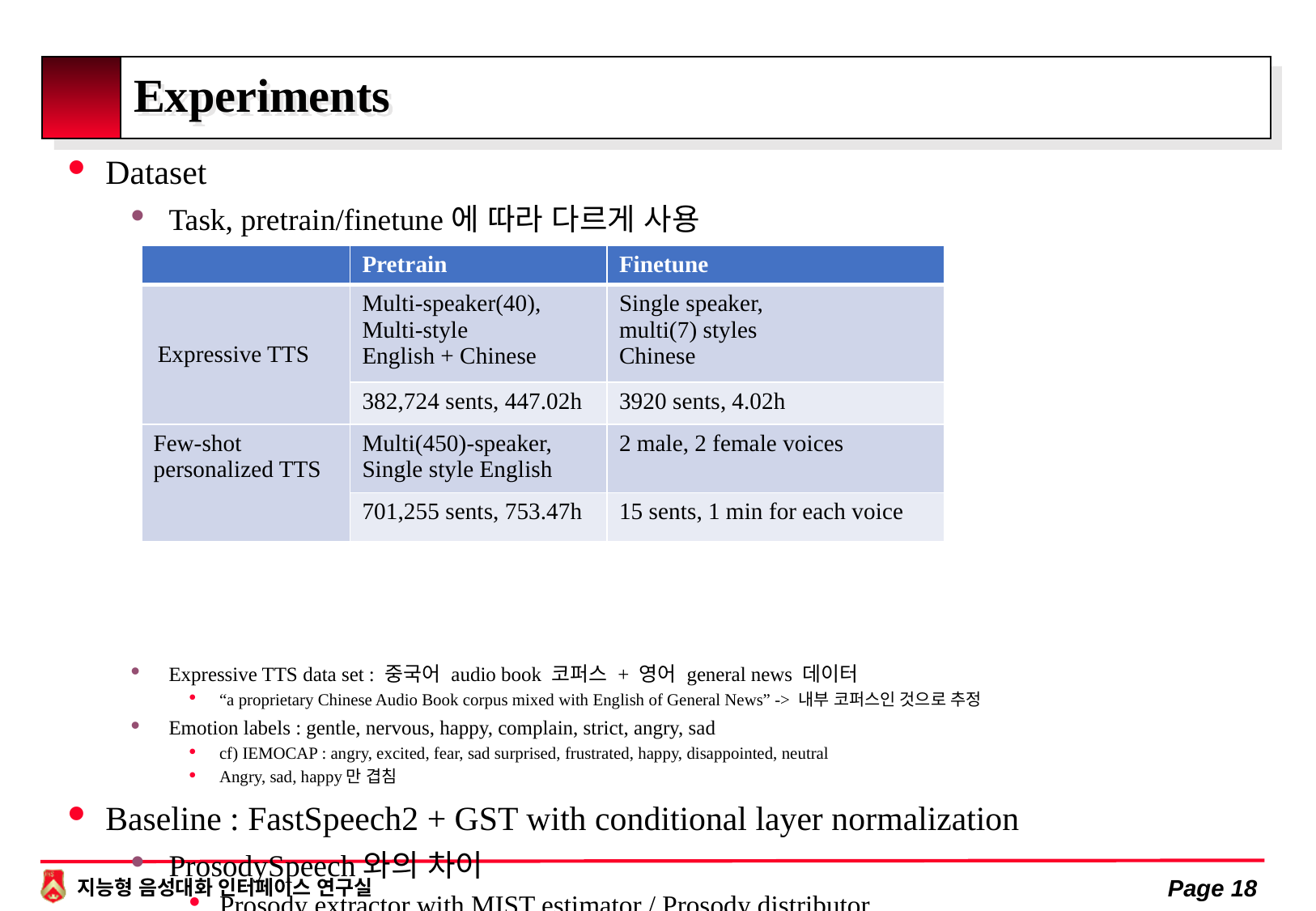

# Experiments
Dataset
Task, pretrain/finetune에 따라 다르게 사용

Expressive TTS data set : 중국어 audio book 코퍼스 + 영어 general news 데이터
“a proprietary Chinese Audio Book corpus mixed with English of General News” -> 내부 코퍼스인 것으로 추정
Emotion labels : gentle, nervous, happy, complain, strict, angry, sad
cf) IEMOCAP : angry, excited, fear, sad surprised, frustrated, happy, disappointed, neutral
Angry, sad, happy만 겹침
Baseline : FastSpeech2 + GST with conditional layer normalization
ProsodySpeech와의 차이
Prosody extractor with MIST estimator / Prosody distributor

|  | Pretrain | Finetune |
| --- | --- | --- |
| Expressive TTS | Multi-speaker(40), Multi-style English + Chinese | Single speaker, multi(7) styles Chinese |
|  | 382,724 sents, 447.02h | 3920 sents, 4.02h |
| Few-shot personalized TTS | Multi(450)-speaker, Single style English | 2 male, 2 female voices |
|  | 701,255 sents, 753.47h | 15 sents, 1 min for each voice |
Page 18